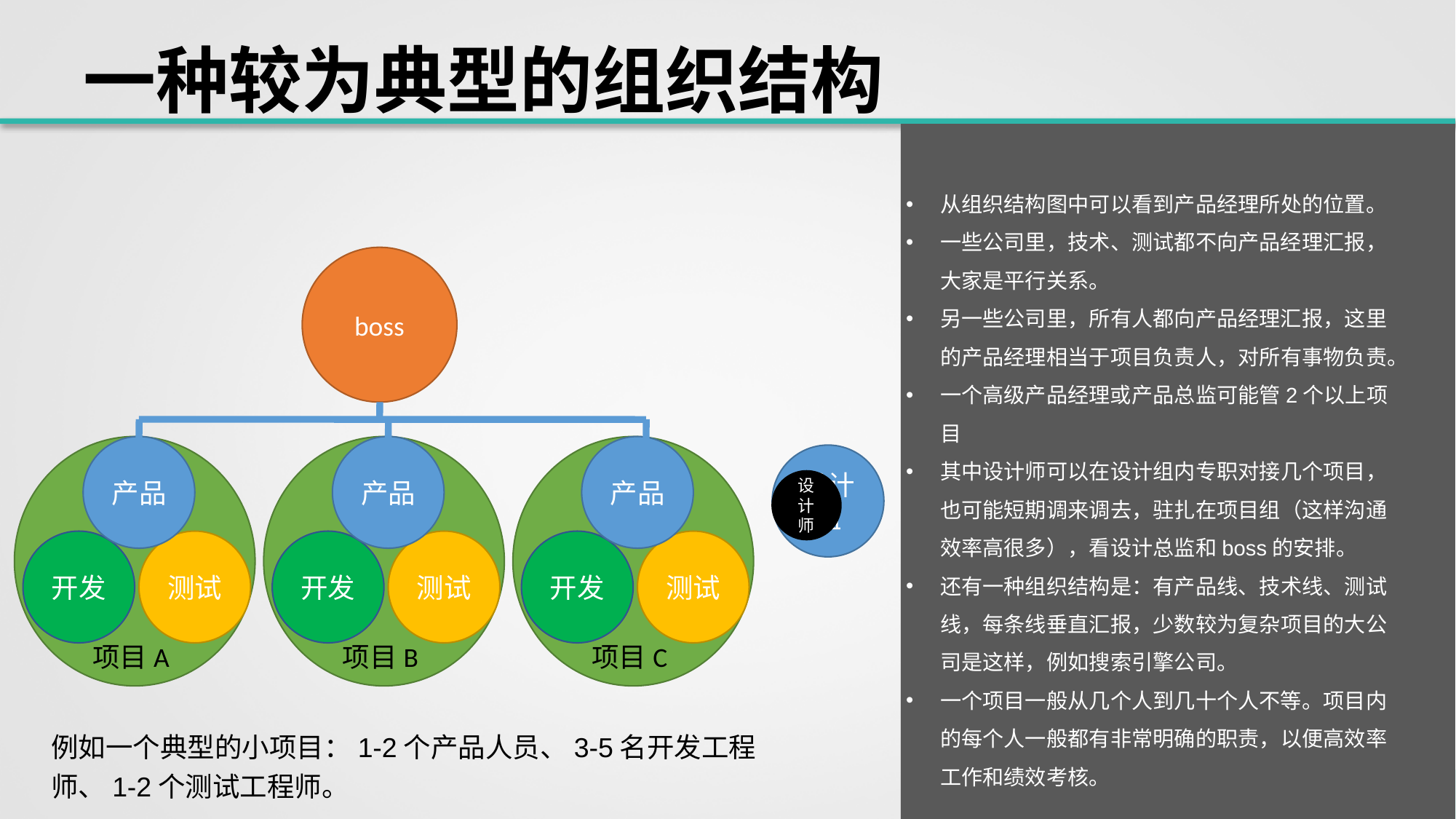

# 一种较为典型的组织结构

从组织结构图中可以看到产品经理所处的位置。
一些公司里，技术、测试都不向产品经理汇报，大家是平行关系。
另一些公司里，所有人都向产品经理汇报，这里的产品经理相当于项目负责人，对所有事物负责。
一个高级产品经理或产品总监可能管2个以上项目
其中设计师可以在设计组内专职对接几个项目，也可能短期调来调去，驻扎在项目组（这样沟通效率高很多），看设计总监和boss的安排。
还有一种组织结构是：有产品线、技术线、测试线，每条线垂直汇报，少数较为复杂项目的大公司是这样，例如搜索引擎公司。
一个项目一般从几个人到几十个人不等。项目内的每个人一般都有非常明确的职责，以便高效率工作和绩效考核。

boss

产品

产品

产品
设计组
设计师
开发
测试
开发
测试
开发
测试
项目A
项目B
项目C
例如一个典型的小项目：1-2个产品人员、3-5名开发工程师、1-2个测试工程师。